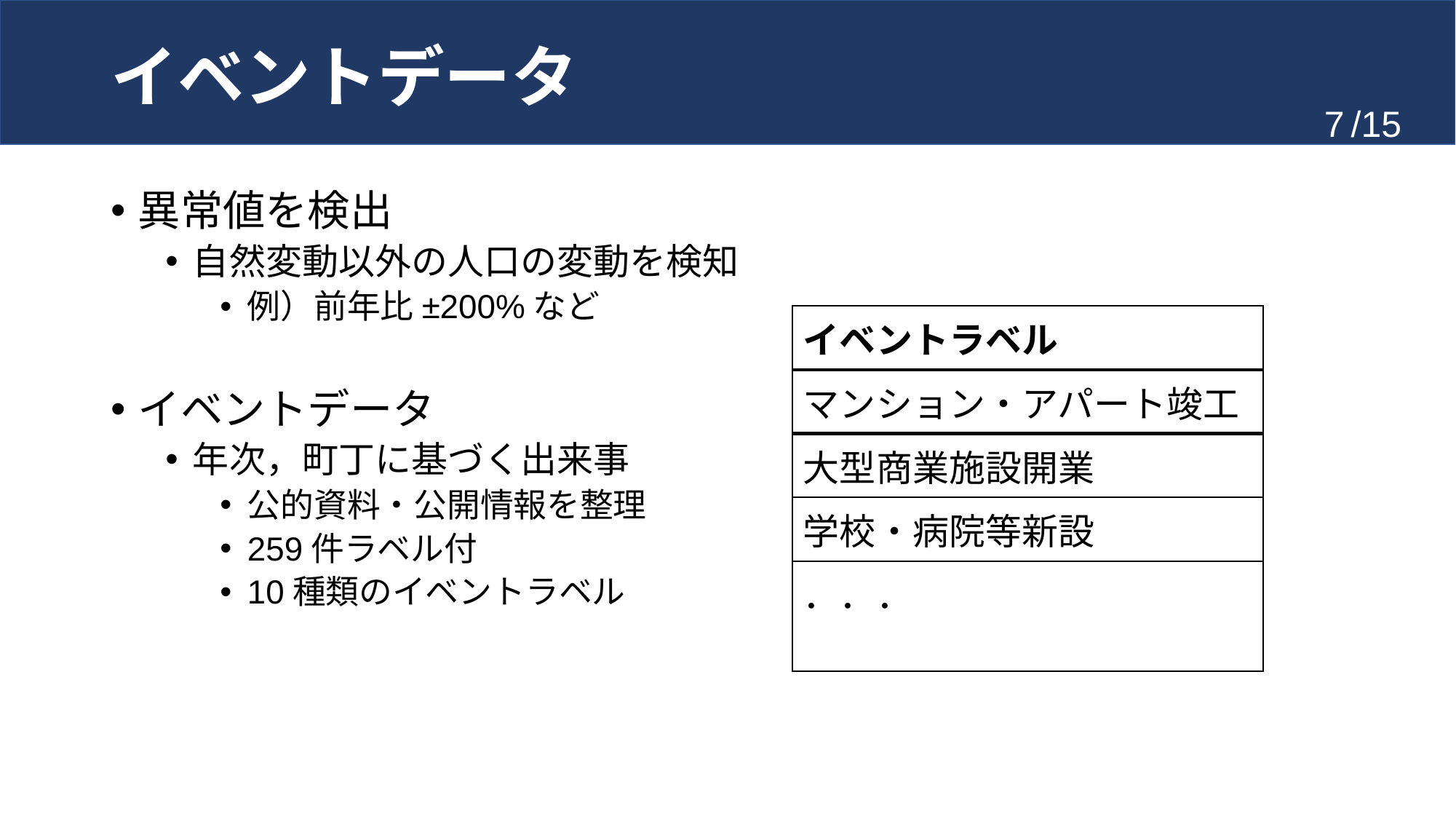

# イベントデータ
7
異常値を検出
自然変動以外の人口の変動を検知
例）前年比±200%など

イベントデータ
年次，町丁に基づく出来事
公的資料・公開情報を整理
259件ラベル付
10種類のイベントラベル

| イベントラベル |
| --- |
| マンション・アパート竣工 |
| 大型商業施設開業 |
| 学校・病院等新設 |
| ．．． |